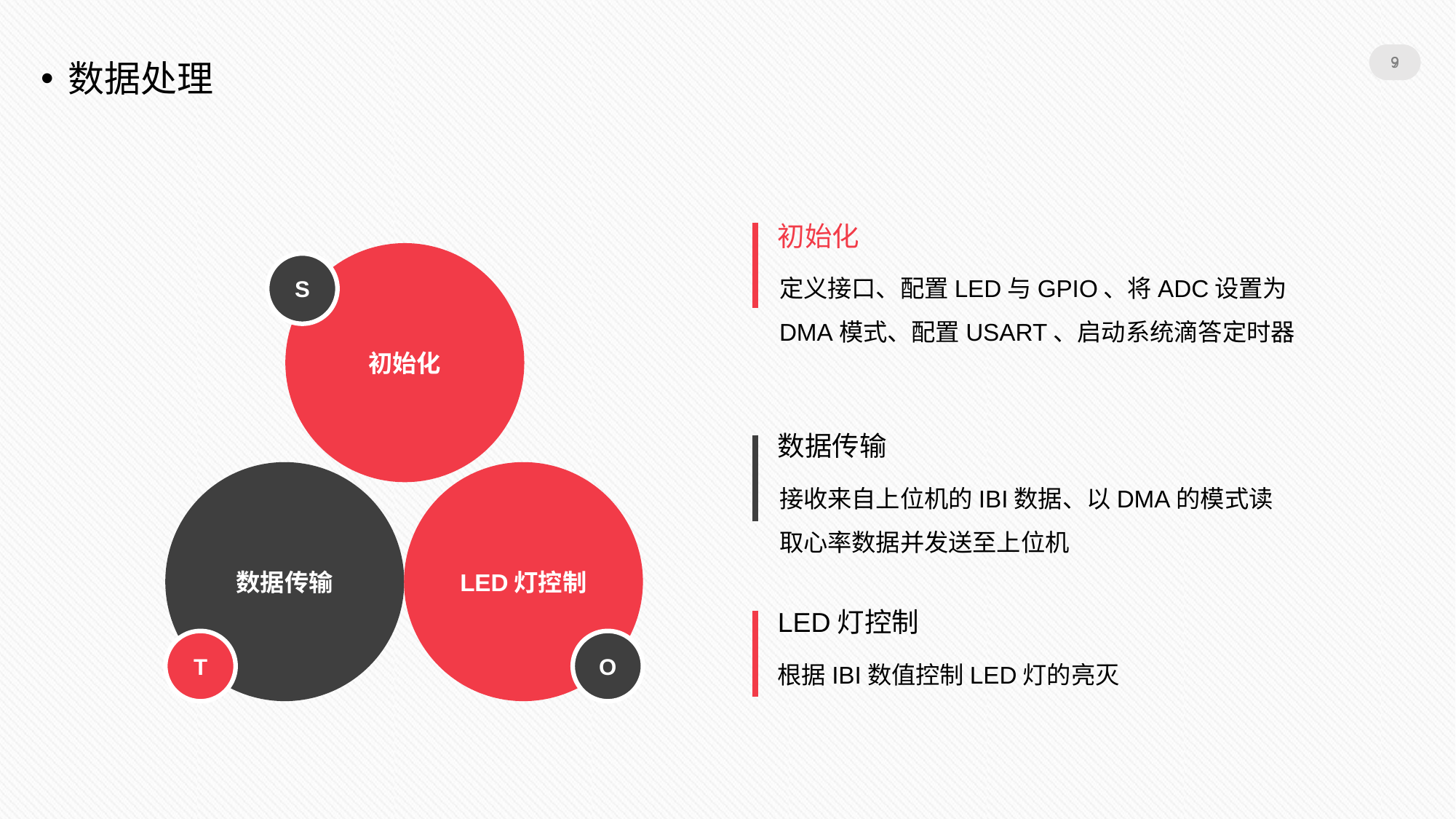

9
9
数据处理
初始化
初始化
S
定义接口、配置LED与GPIO、将ADC设置为DMA模式、配置USART、启动系统滴答定时器
数据传输
数据传输
LED灯控制
接收来自上位机的IBI数据、以DMA的模式读取心率数据并发送至上位机
LED灯控制
T
O
根据IBI数值控制LED灯的亮灭